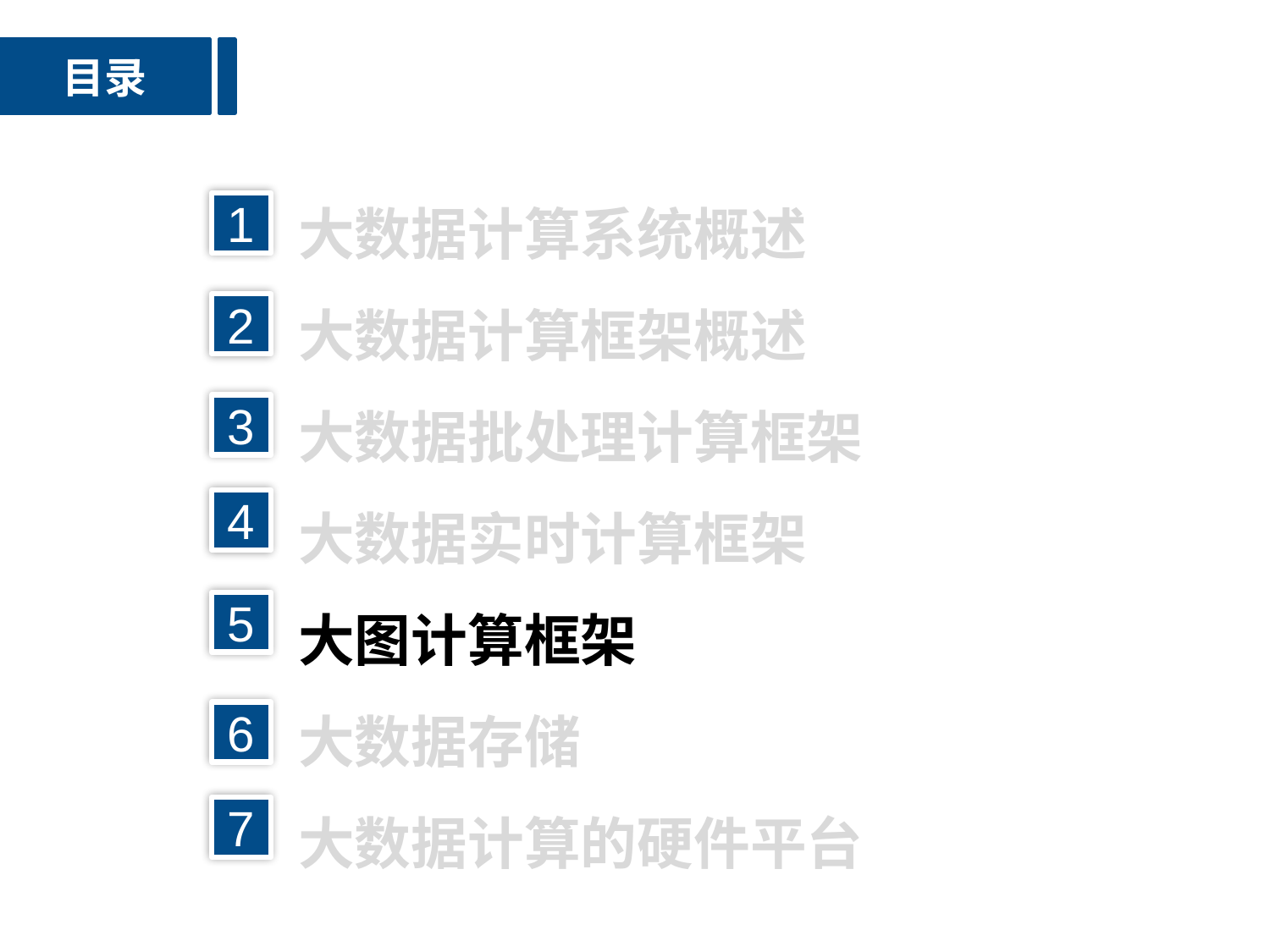

目录

大数据计算系统概述
大数据计算框架概述
大数据批处理计算框架
大数据实时计算框架
大图计算框架
大数据存储
大数据计算的硬件平台
1
2
3
4
5
6
7